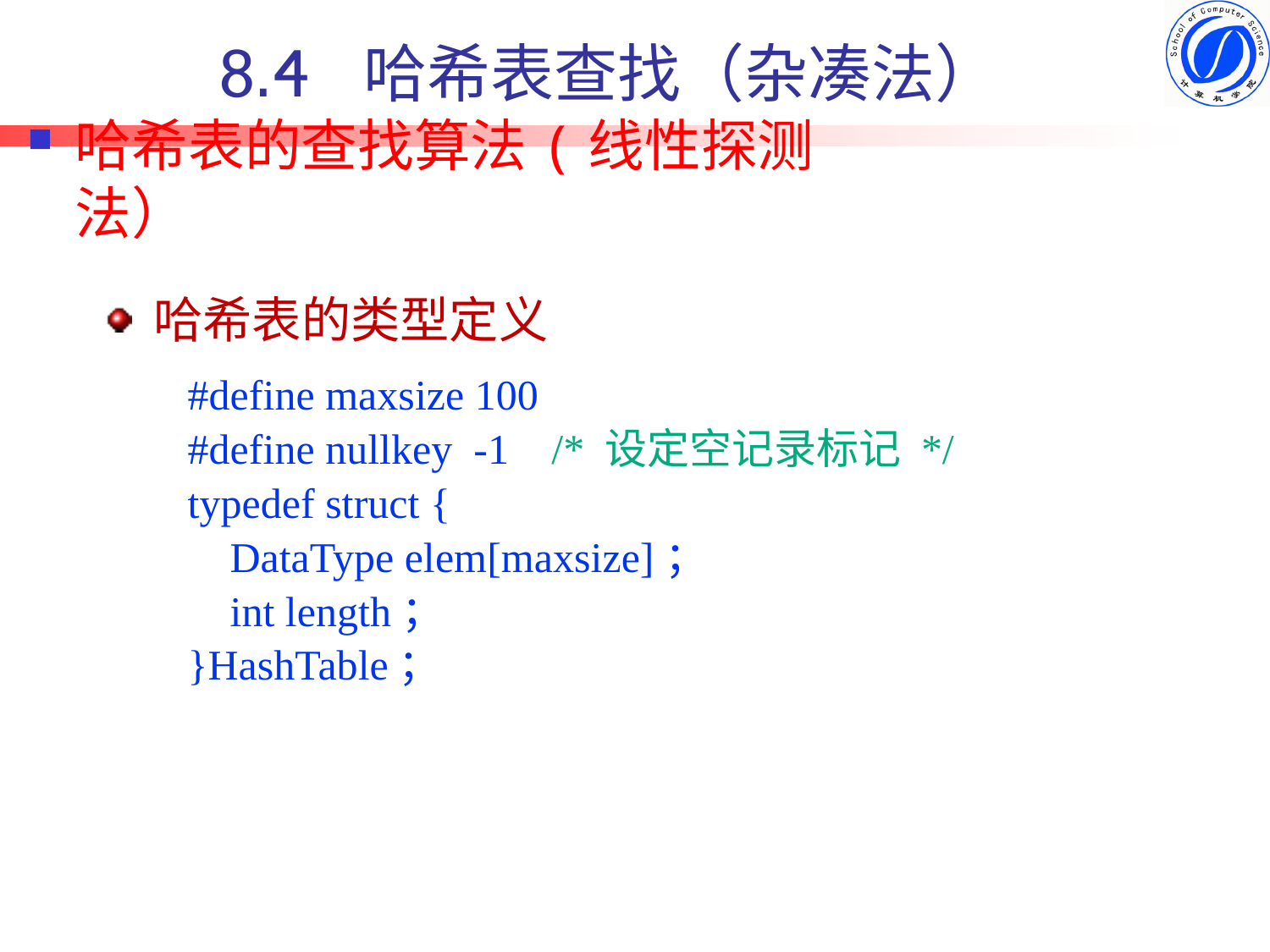

8.4  哈希表查找（杂凑法）
# 哈希表的查找算法(线性探测法）
哈希表的类型定义
#define maxsize 100
#define nullkey  -1    /* 设定空记录标记 */
typedef struct {
    DataType elem[maxsize]；
    int length；
}HashTable；